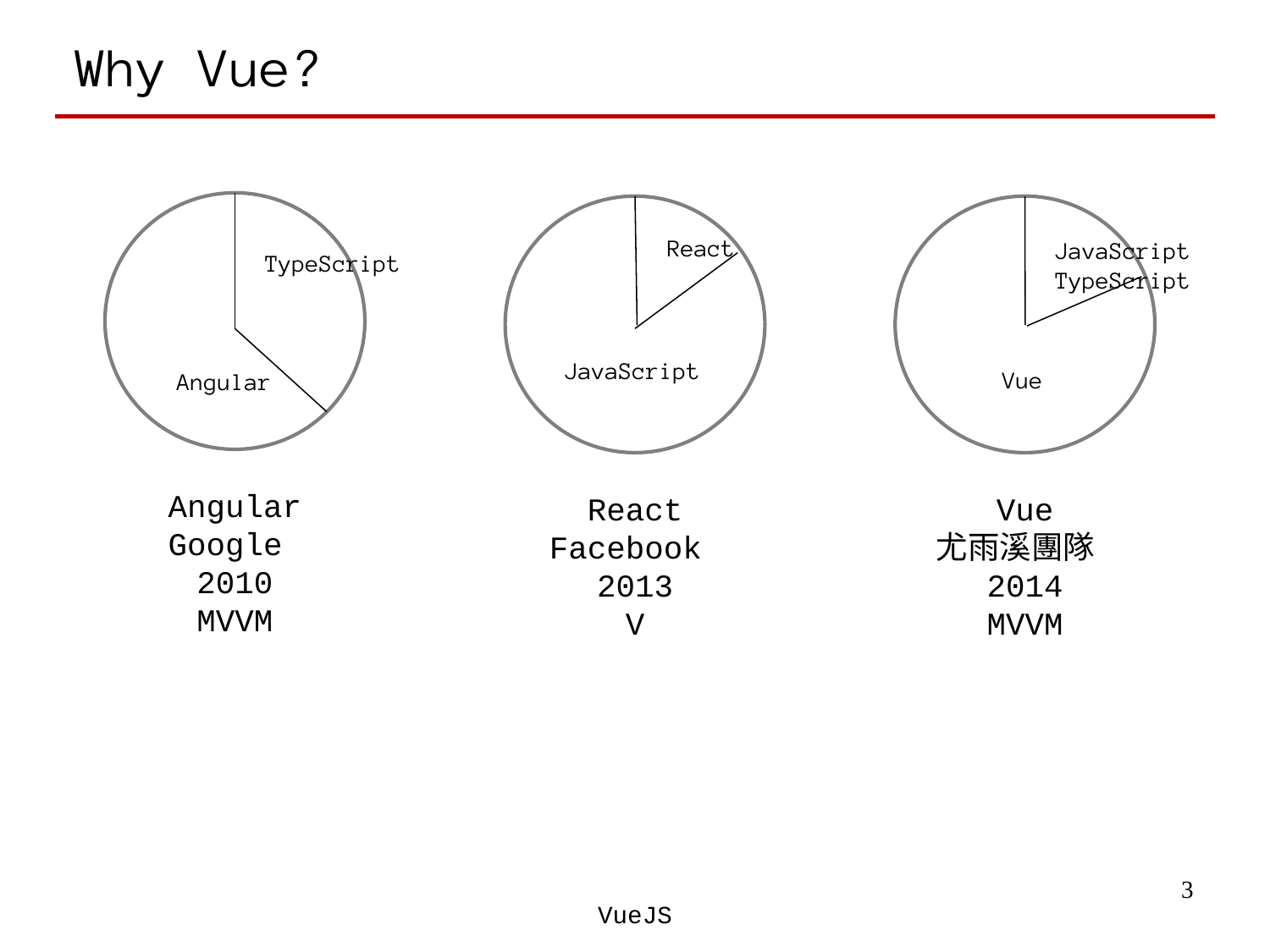

# Why Vue?

Angular
Google
2010
MVVM

React
Facebook
2013
V

Vue
尤雨溪團隊
2014
MVVM

React
JavaScript
TypeScript
TypeScript
JavaScript
Vue
Angular
3
VueJS